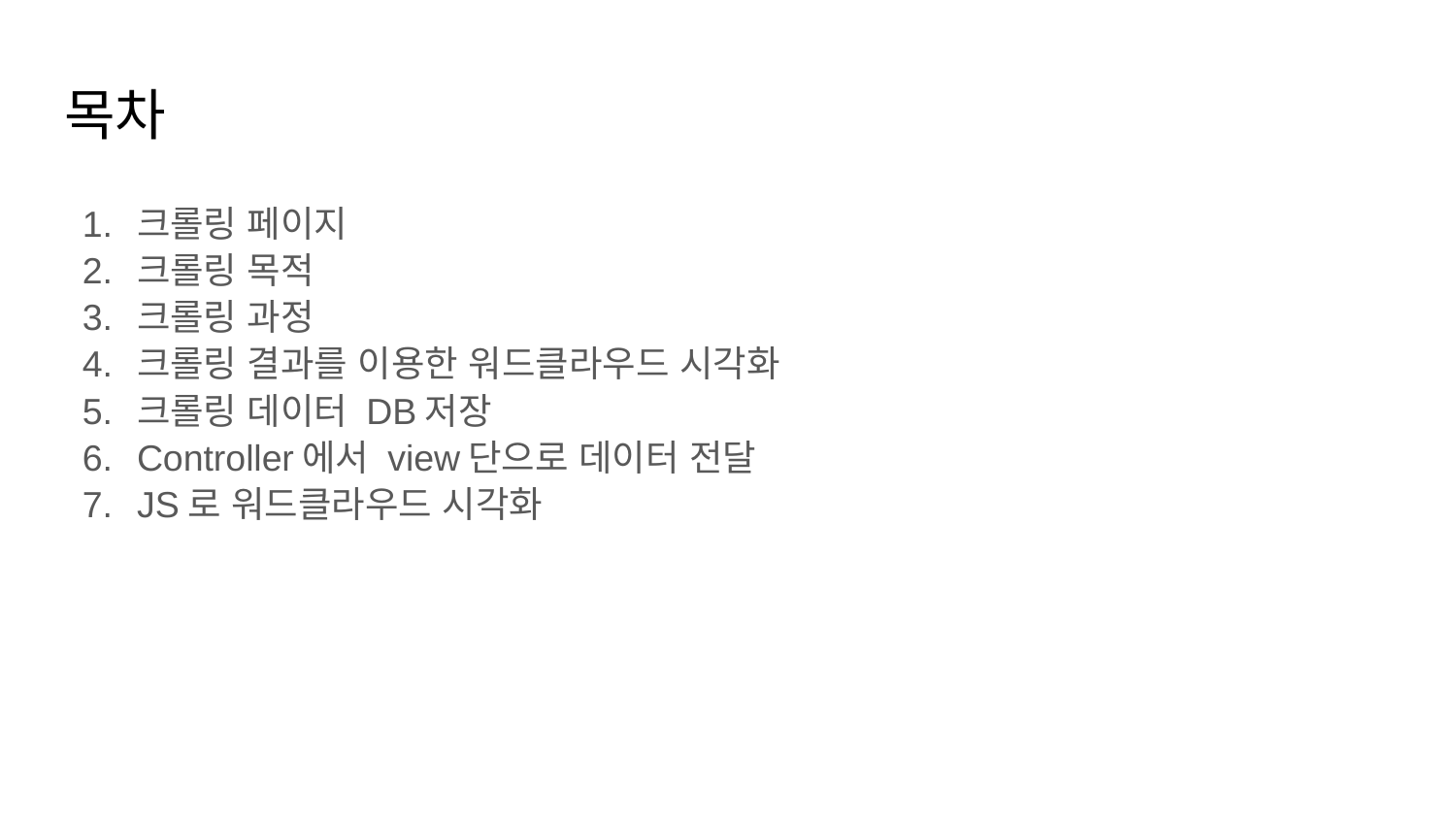

# 목차
크롤링 페이지
크롤링 목적
크롤링 과정
크롤링 결과를 이용한 워드클라우드 시각화
크롤링 데이터 DB저장
Controller에서 view단으로 데이터 전달
JS로 워드클라우드 시각화